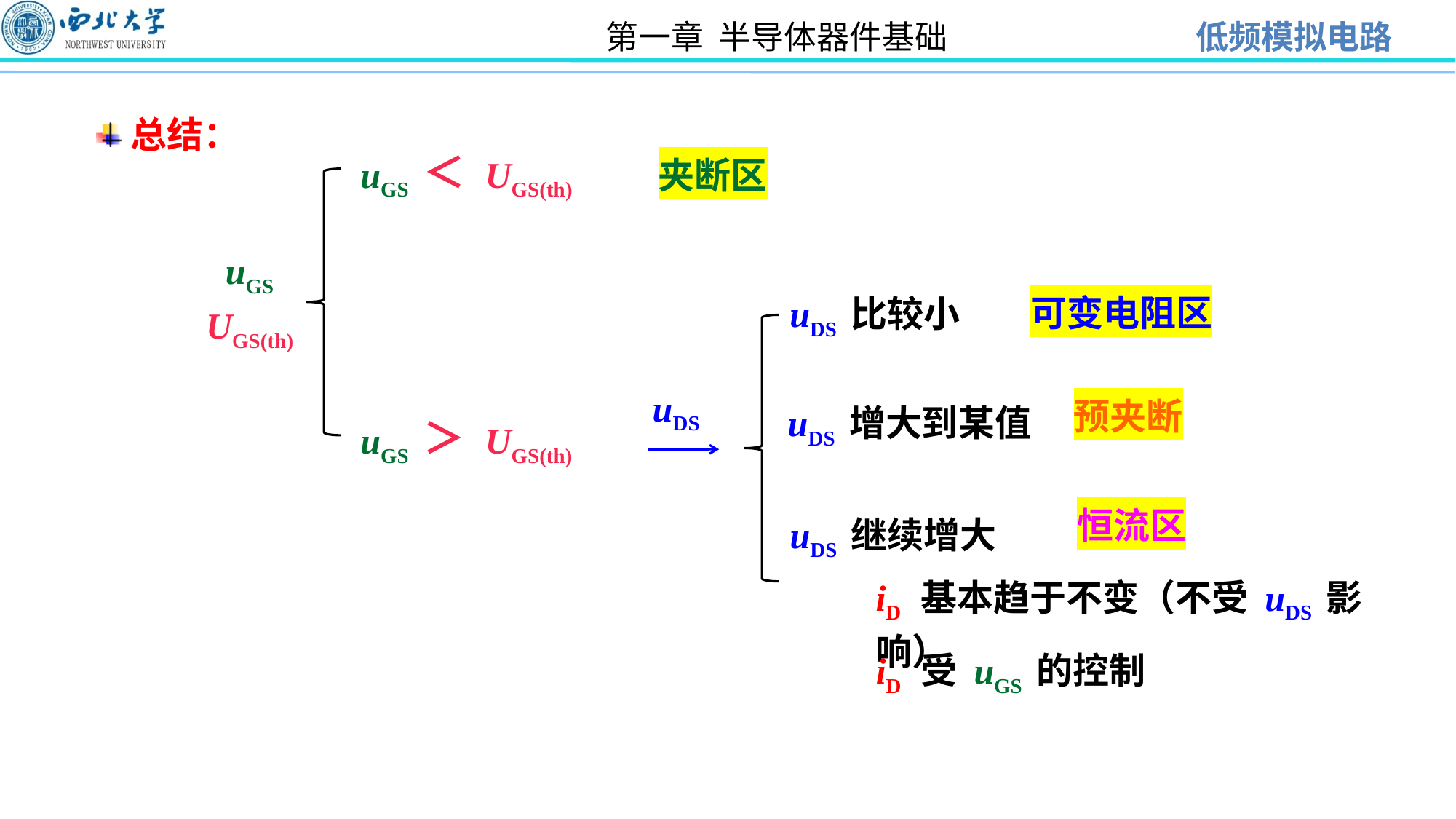

总结：
uGS ＜ UGS(th)
夹断区

uGS
UGS(th)
uDS 比较小
可变电阻区

uDS
预夹断
uDS 增大到某值
uGS ＞ UGS(th)
恒流区
uDS 继续增大
iD  基本趋于不变（不受 uDS 影响）
iD  受 uGS 的控制
11